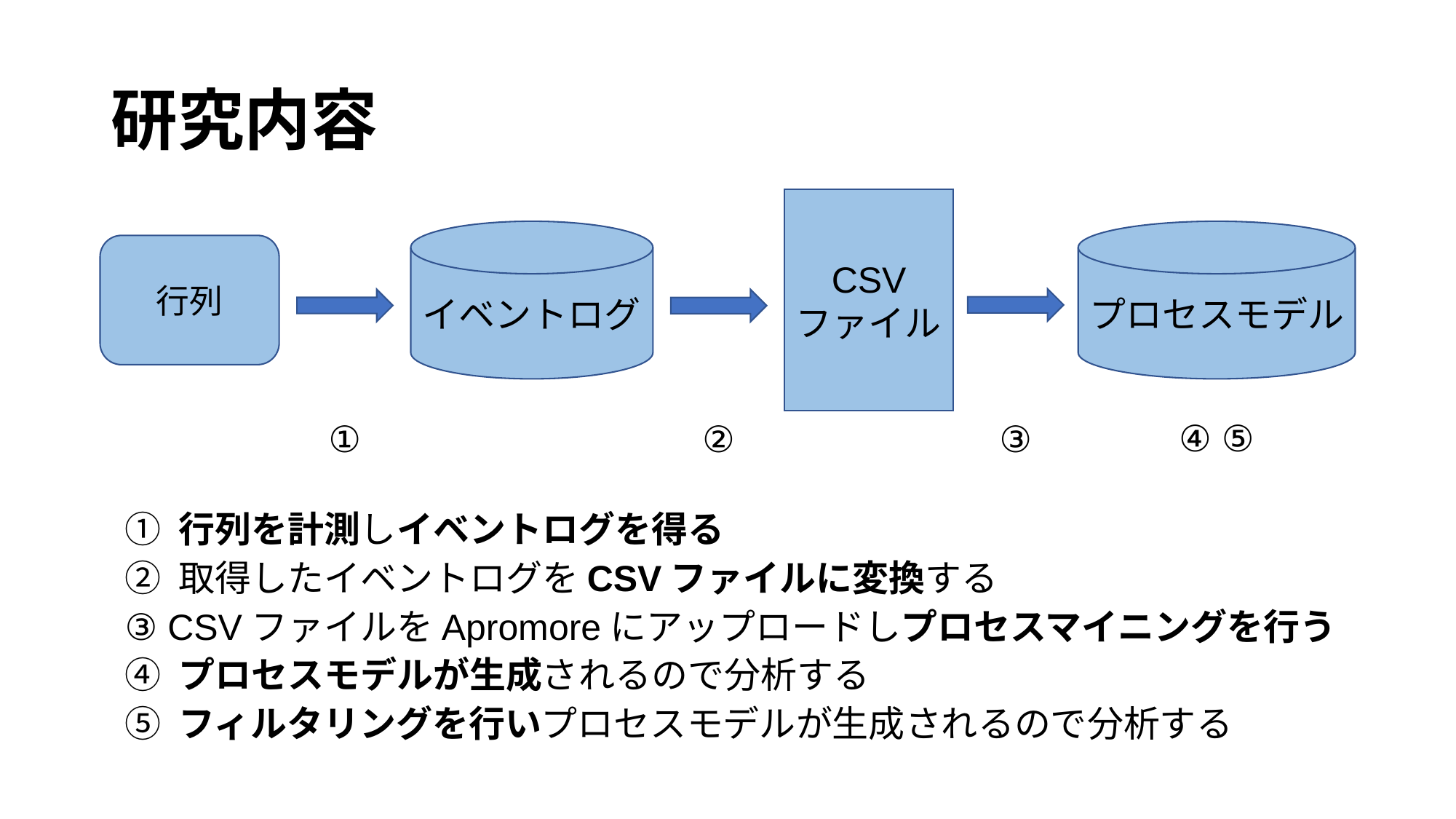

# 研究内容
CSV
ファイル
プロセスモデル
イベントログ
行列

④ ⑤
①
②
③
① 行列を計測しイベントログを得る
② 取得したイベントログをCSVファイルに変換する
③ CSVファイルをApromoreにアップロードしプロセスマイニングを行う
④ プロセスモデルが生成されるので分析する
⑤ フィルタリングを行いプロセスモデルが生成されるので分析する